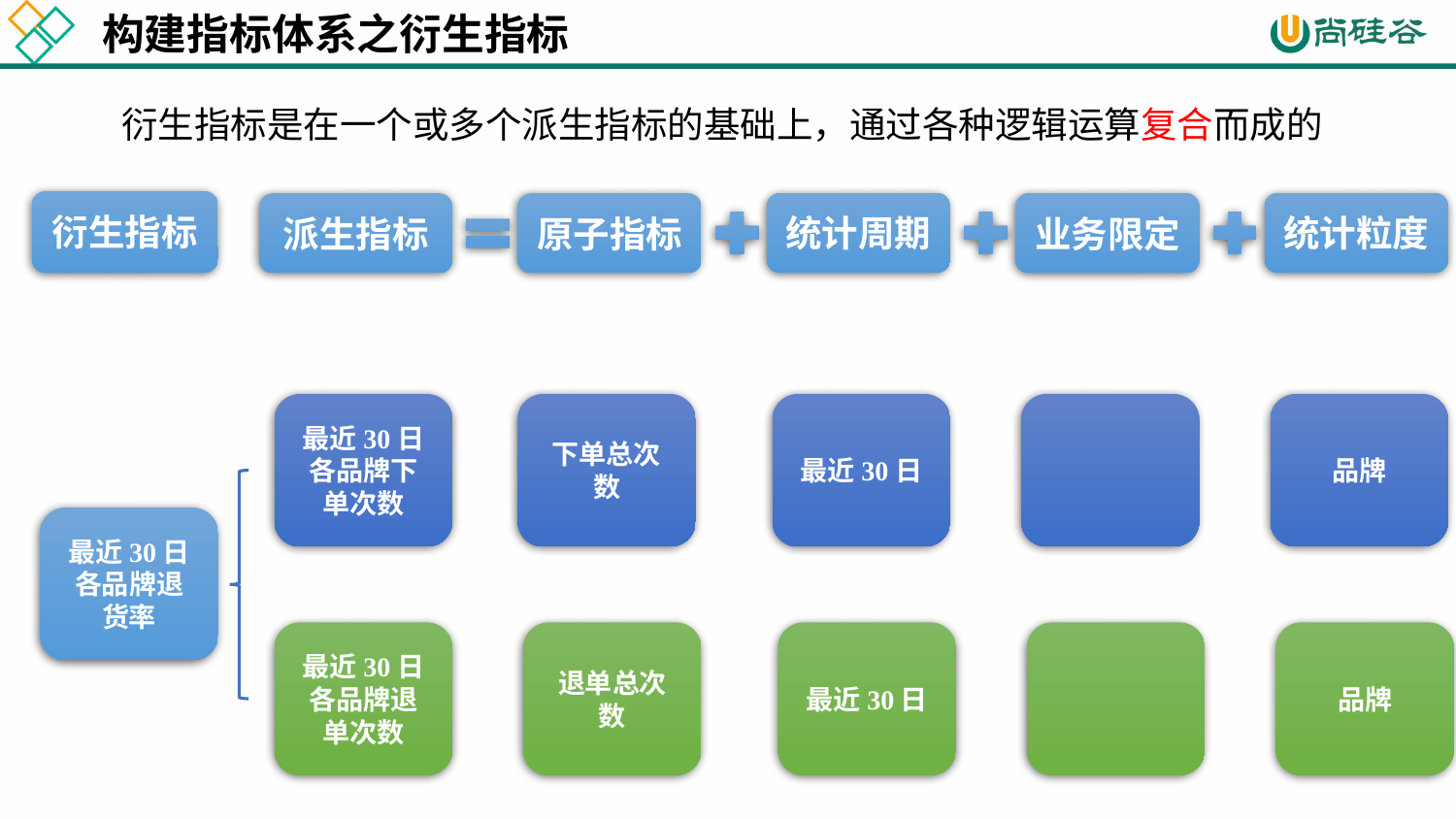

构建指标体系之衍生指标
衍生指标是在一个或多个派生指标的基础上，通过各种逻辑运算复合而成的
衍生指标
统计周期
业务限定
统计粒度
派生指标
原子指标

品牌

下单总次数
最近30日
最近30日各品牌下单次数

最近30日各品牌退货率

品牌
退单总次数
最近30日
最近30日各品牌退单次数